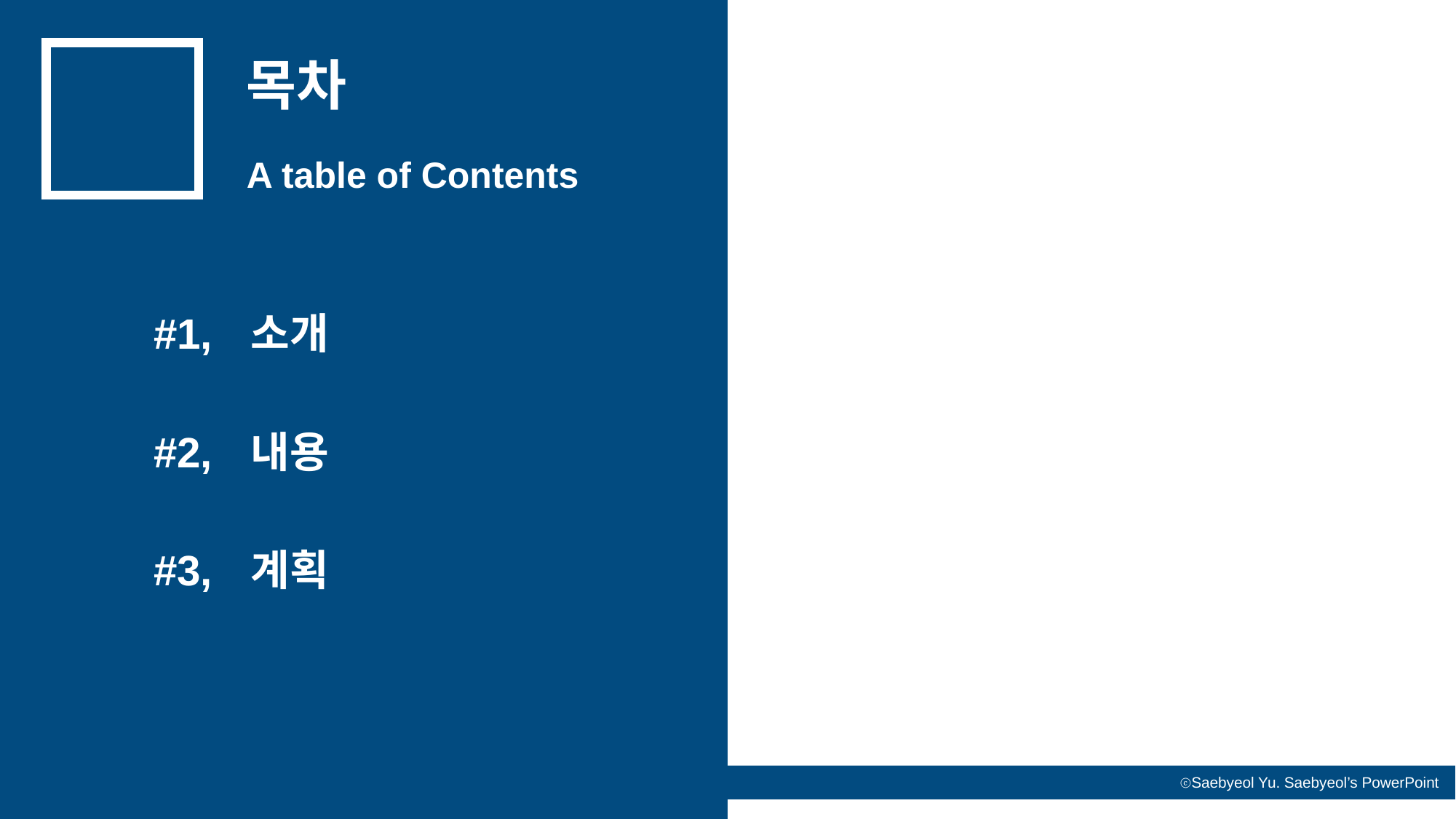

목차
A table of Contents
#1,
소개
#2,
내용
#3,
계획